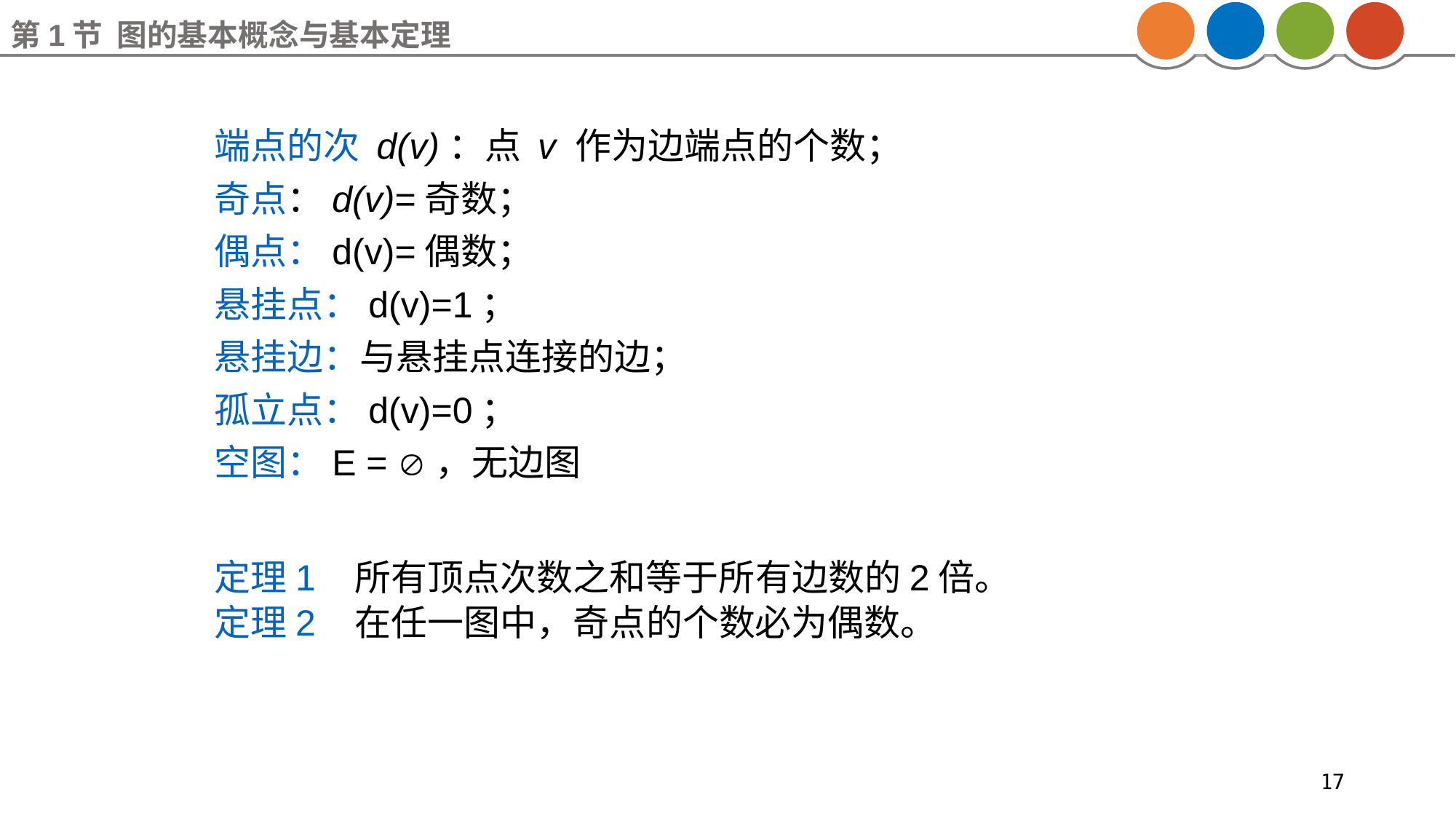

第1节  图的基本概念与基本定理
端点的次 d(v)：点 v 作为边端点的个数；
奇点：d(v)=奇数；
偶点：d(v)=偶数；
悬挂点：d(v)=1；
悬挂边：与悬挂点连接的边；
孤立点：d(v)=0；
空图：E = ∅，无边图
定理1   所有顶点次数之和等于所有边数的2倍。
定理2   在任一图中，奇点的个数必为偶数。

17